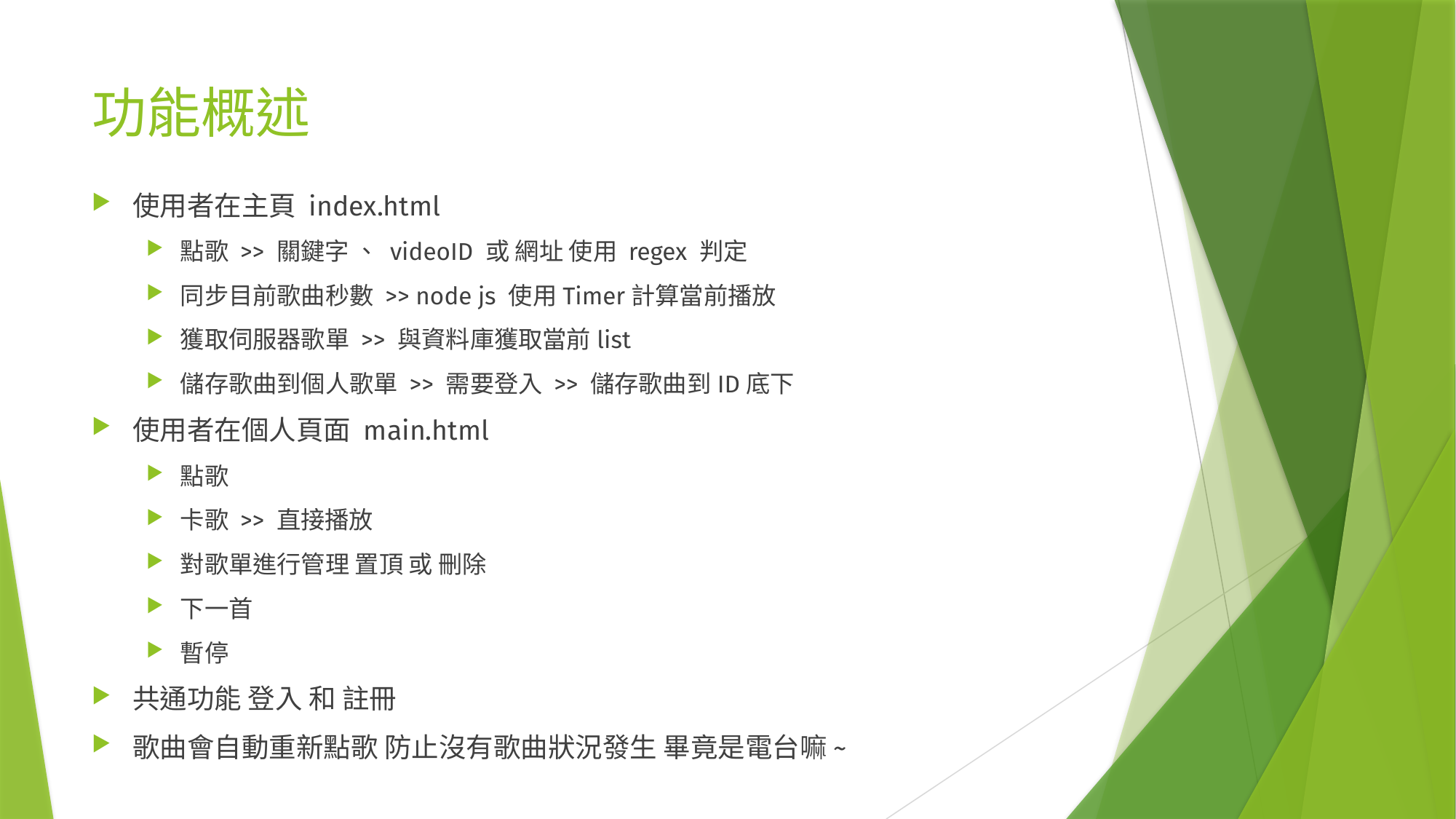

# 功能概述
使用者在主頁 index.html
點歌 >> 關鍵字 、 videoID 或 網址 使用 regex 判定
同步目前歌曲秒數 >> node js 使用Timer計算當前播放
獲取伺服器歌單 >> 與資料庫獲取當前list
儲存歌曲到個人歌單 >> 需要登入 >> 儲存歌曲到ID底下
使用者在個人頁面 main.html
點歌
卡歌 >> 直接播放
對歌單進行管理 置頂 或 刪除
下一首
暫停
共通功能 登入 和 註冊
歌曲會自動重新點歌 防止沒有歌曲狀況發生 畢竟是電台嘛~